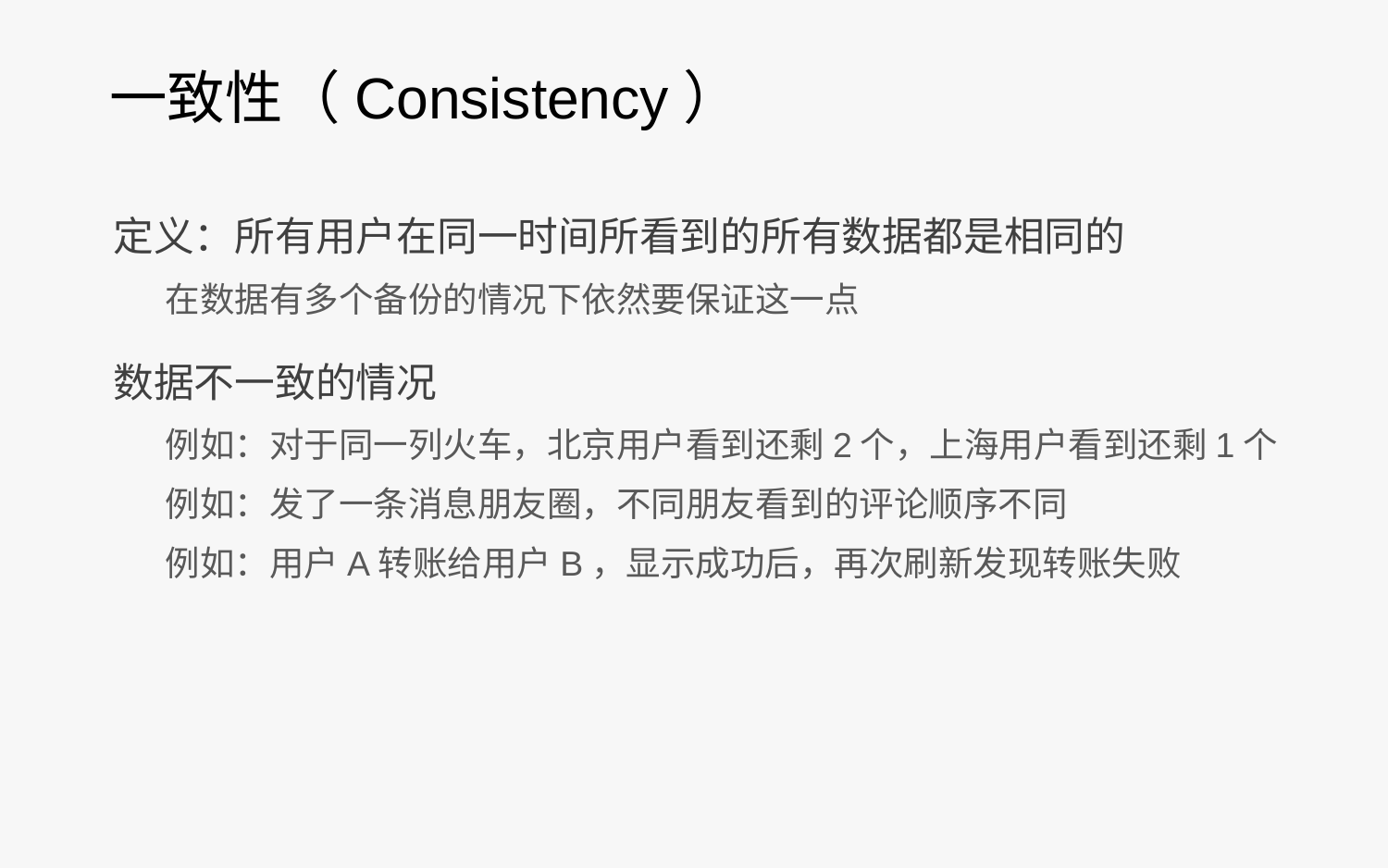

# 一致性（Consistency）
定义：所有用户在同一时间所看到的所有数据都是相同的
在数据有多个备份的情况下依然要保证这一点
数据不一致的情况
例如：对于同一列火车，北京用户看到还剩2个，上海用户看到还剩1个
例如：发了一条消息朋友圈，不同朋友看到的评论顺序不同
例如：用户A转账给用户B，显示成功后，再次刷新发现转账失败